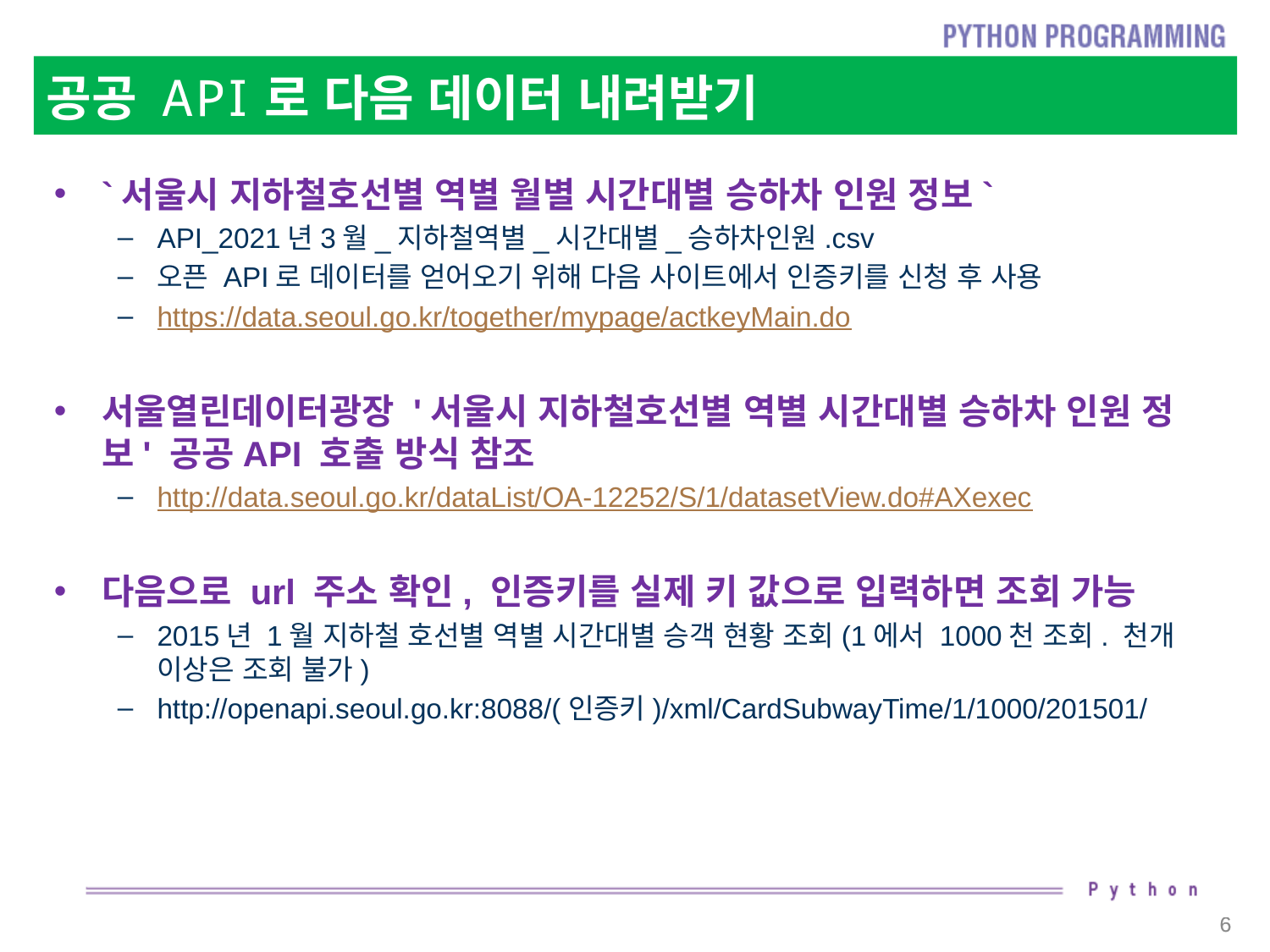

# 공공 API로 다음 데이터 내려받기
`서울시 지하철호선별 역별 월별 시간대별 승하차 인원 정보`
API_2021년3월_지하철역별_시간대별_승하차인원.csv
오픈 API로 데이터를 얻어오기 위해 다음 사이트에서 인증키를 신청 후 사용
https://data.seoul.go.kr/together/mypage/actkeyMain.do

서울열린데이터광장 '서울시 지하철호선별 역별 시간대별 승하차 인원 정보' 공공API 호출 방식 참조
http://data.seoul.go.kr/dataList/OA-12252/S/1/datasetView.do#AXexec

다음으로 url 주소 확인, 인증키를 실제 키 값으로 입력하면 조회 가능
2015년 1월 지하철 호선별 역별 시간대별 승객 현황 조회(1에서 1000천 조회. 천개 이상은 조회 불가)
http://openapi.seoul.go.kr:8088/(인증키)/xml/CardSubwayTime/1/1000/201501/

6